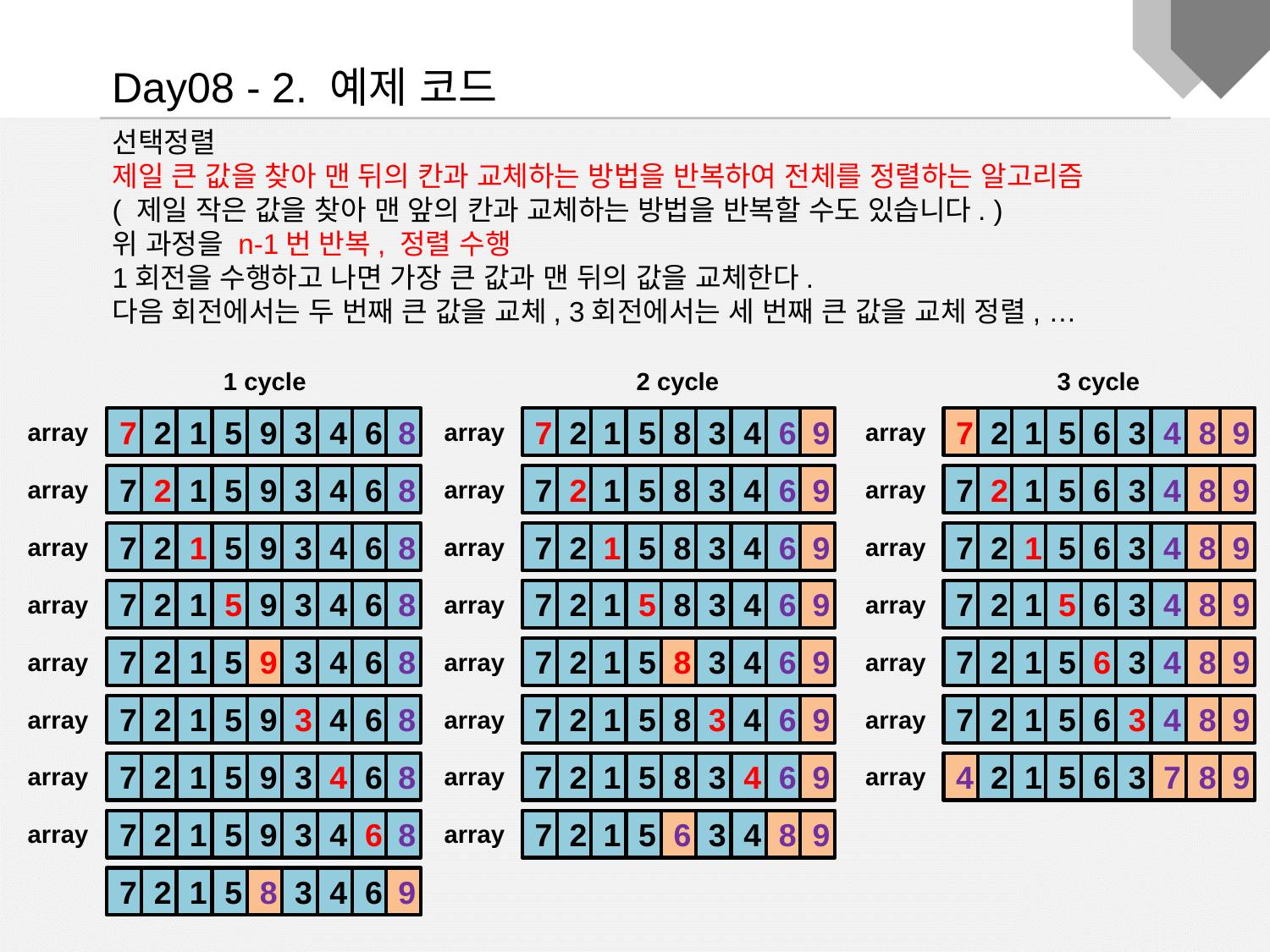

Day08 - 2. 예제 코드
선택정렬
제일 큰 값을 찾아 맨 뒤의 칸과 교체하는 방법을 반복하여 전체를 정렬하는 알고리즘
( 제일 작은 값을 찾아 맨 앞의 칸과 교체하는 방법을 반복할 수도 있습니다. )
위 과정을 n-1번 반복, 정렬 수행
1회전을 수행하고 나면 가장 큰 값과 맨 뒤의 값을 교체한다.
다음 회전에서는 두 번째 큰 값을 교체, 3회전에서는 세 번째 큰 값을 교체 정렬, …
1 cycle
7
2
1
5
9
3
4
6
8
array
7
2
1
5
9
3
4
6
8
array
7
2
1
5
9
3
4
6
8
array
7
2
1
5
9
3
4
6
8
array
7
2
1
5
9
3
4
6
8
array
7
2
1
5
9
3
4
6
8
array
7
2
1
5
9
3
4
6
8
array
7
2
1
5
9
3
4
6
8
array
7
2
1
5
8
3
4
6
9
2 cycle
7
2
1
5
8
3
4
6
9
array
7
2
1
5
8
3
4
6
9
array
7
2
1
5
8
3
4
6
9
array
7
2
1
5
8
3
4
6
9
array
7
2
1
5
8
3
4
6
9
array
7
2
1
5
8
3
4
6
9
array
7
2
1
5
8
3
4
6
9
array
7
2
1
5
6
3
4
8
9
array
3 cycle
7
2
1
5
6
3
4
8
9
array
7
2
1
5
6
3
4
8
9
array
7
2
1
5
6
3
4
8
9
array
7
2
1
5
6
3
4
8
9
array
7
2
1
5
6
3
4
8
9
array
7
2
1
5
6
3
4
8
9
array
4
2
1
5
6
3
7
8
9
array